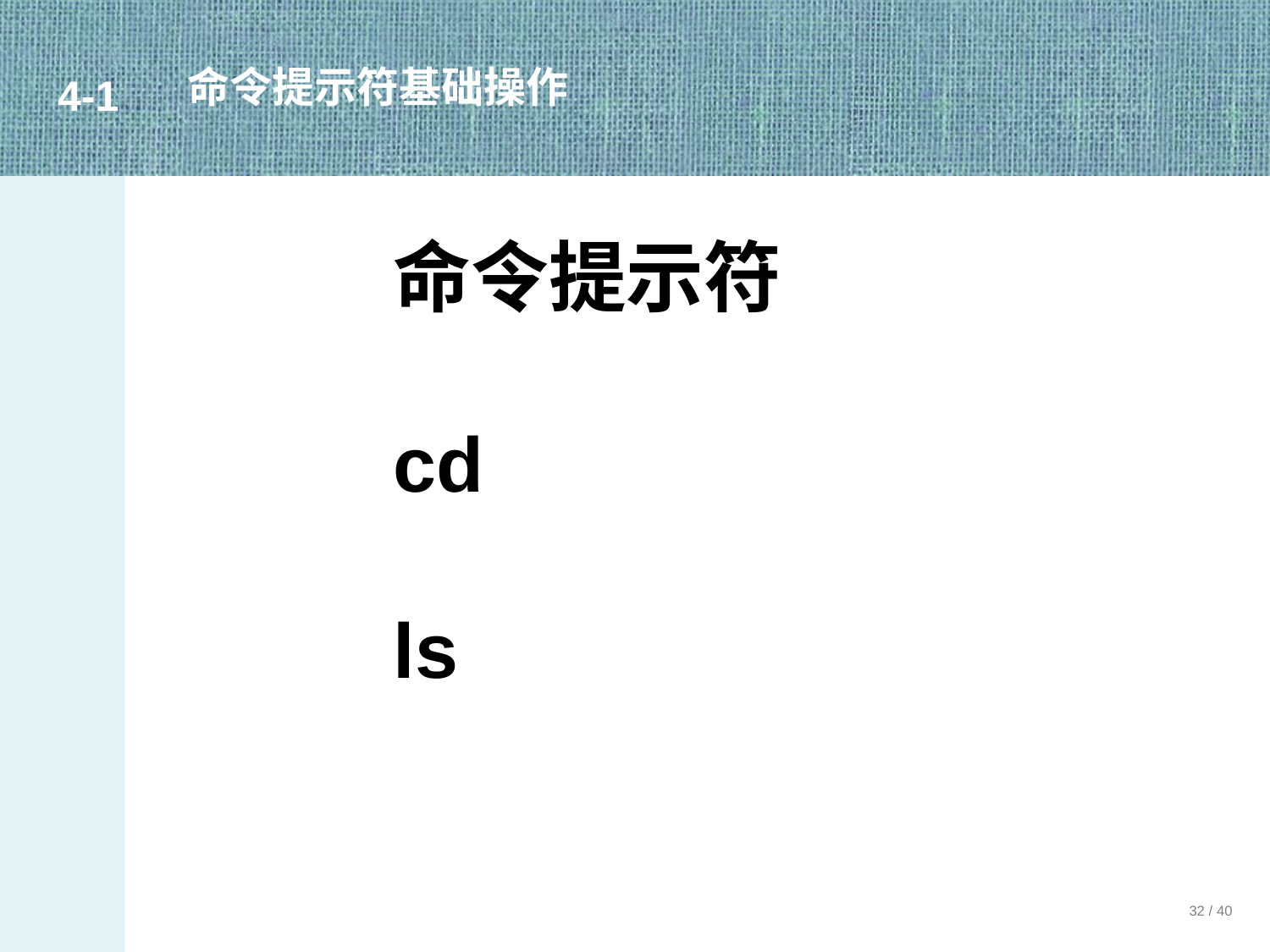

4-1
命令提示符基础操作
命令提示符

cd

ls

32 / 40